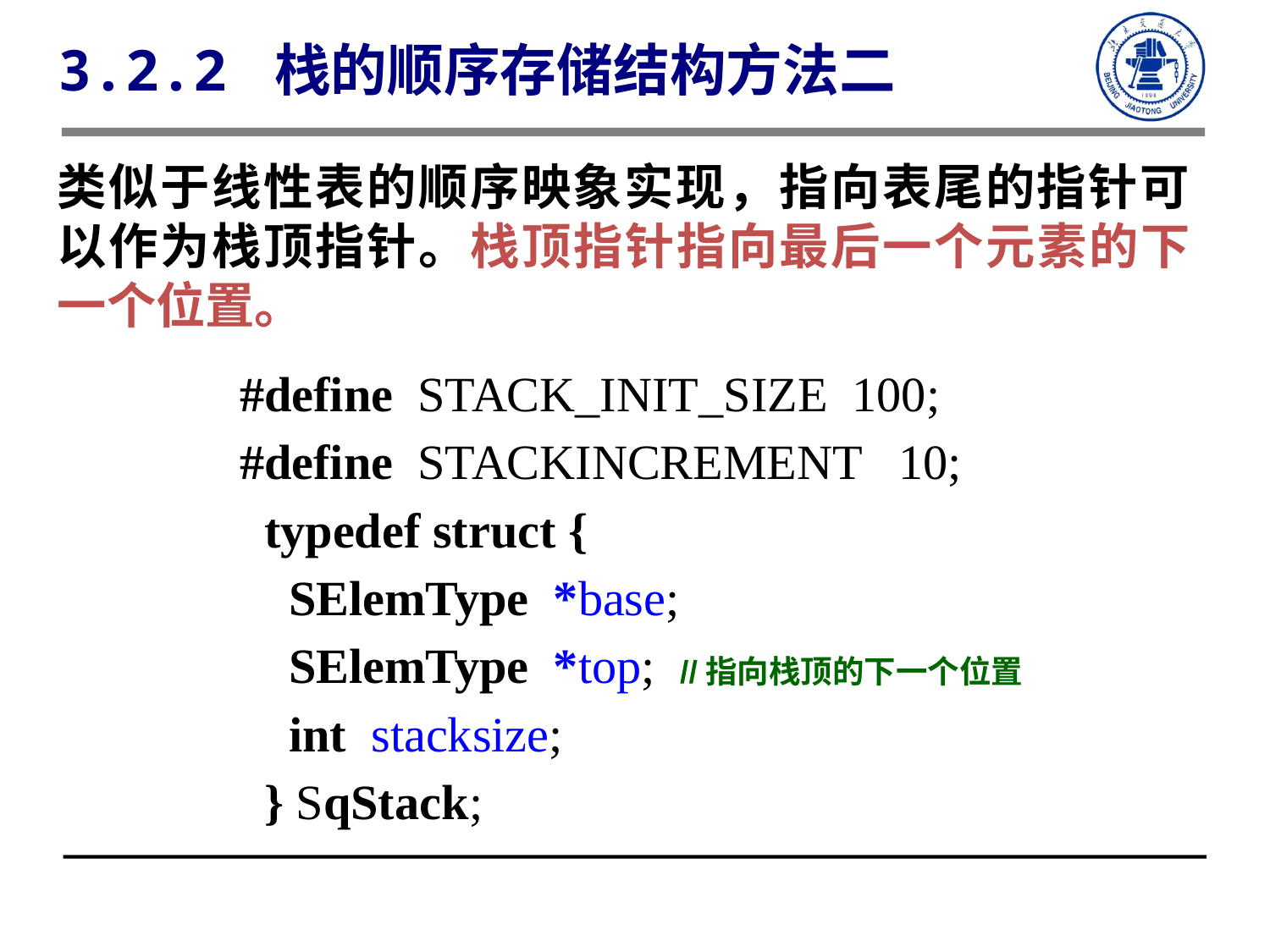

3.2.2 栈的顺序存储结构方法二
类似于线性表的顺序映象实现，指向表尾的指针可以作为栈顶指针。栈顶指针指向最后一个元素的下一个位置。
#define  STACK_INIT_SIZE  100;
#define  STACKINCREMENT   10;
  typedef struct {
    SElemType  *base;
    SElemType  *top;  //指向栈顶的下一个位置
    int  stacksize;
  } SqStack;